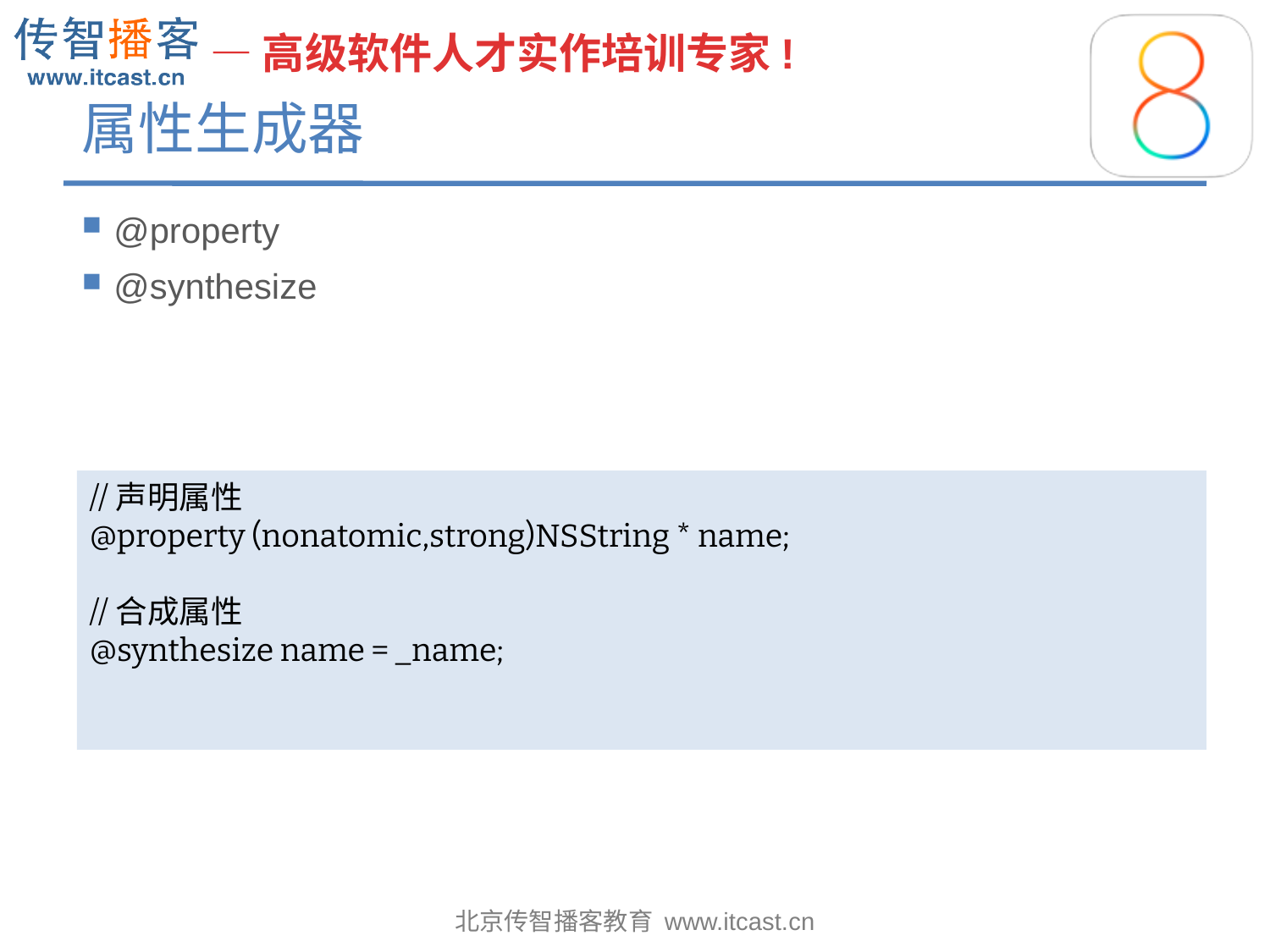

# 属性生成器
@property
@synthesize
//声明属性
@property (nonatomic,strong)NSString * name;

//合成属性
@synthesize name = _name;